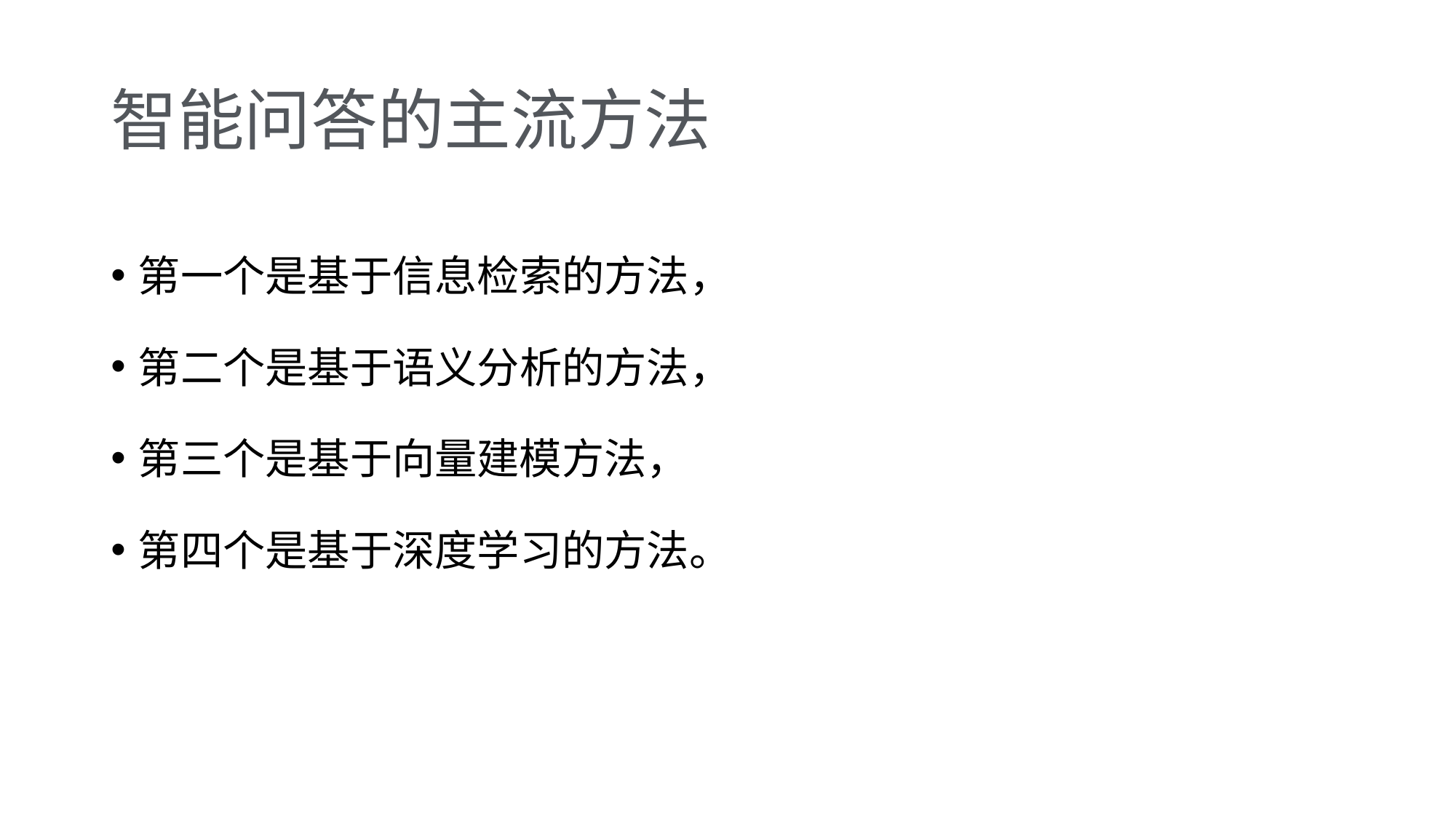

# 智能问答的主流方法
第一个是基于信息检索的方法，
第二个是基于语义分析的方法，
第三个是基于向量建模方法，
第四个是基于深度学习的方法。